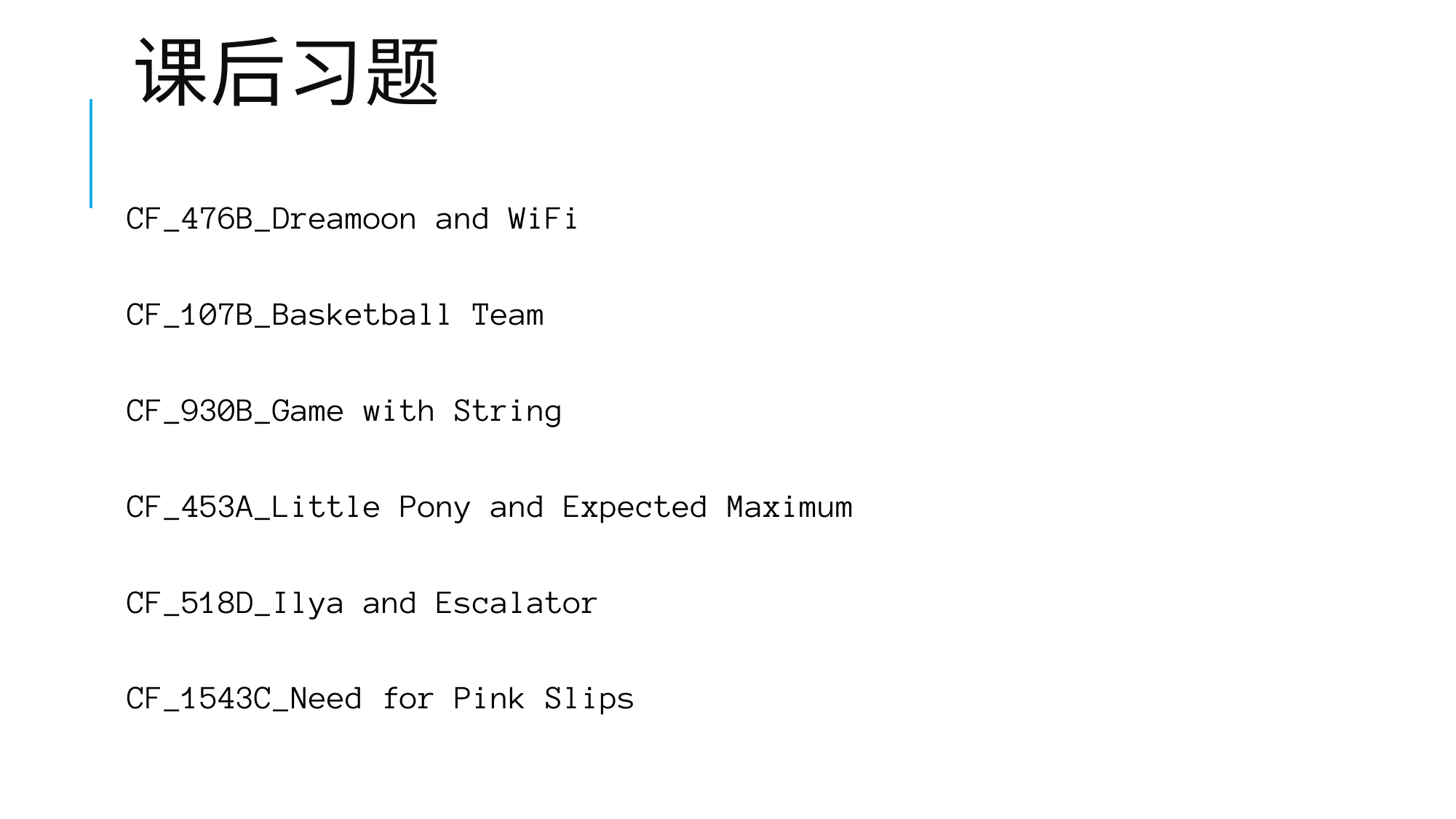

# 课后习题
CF_476B_Dreamoon and WiFi

CF_107B_Basketball Team

CF_930B_Game with String

CF_453A_Little Pony and Expected Maximum

CF_518D_Ilya and Escalator

CF_1543C_Need for Pink Slips